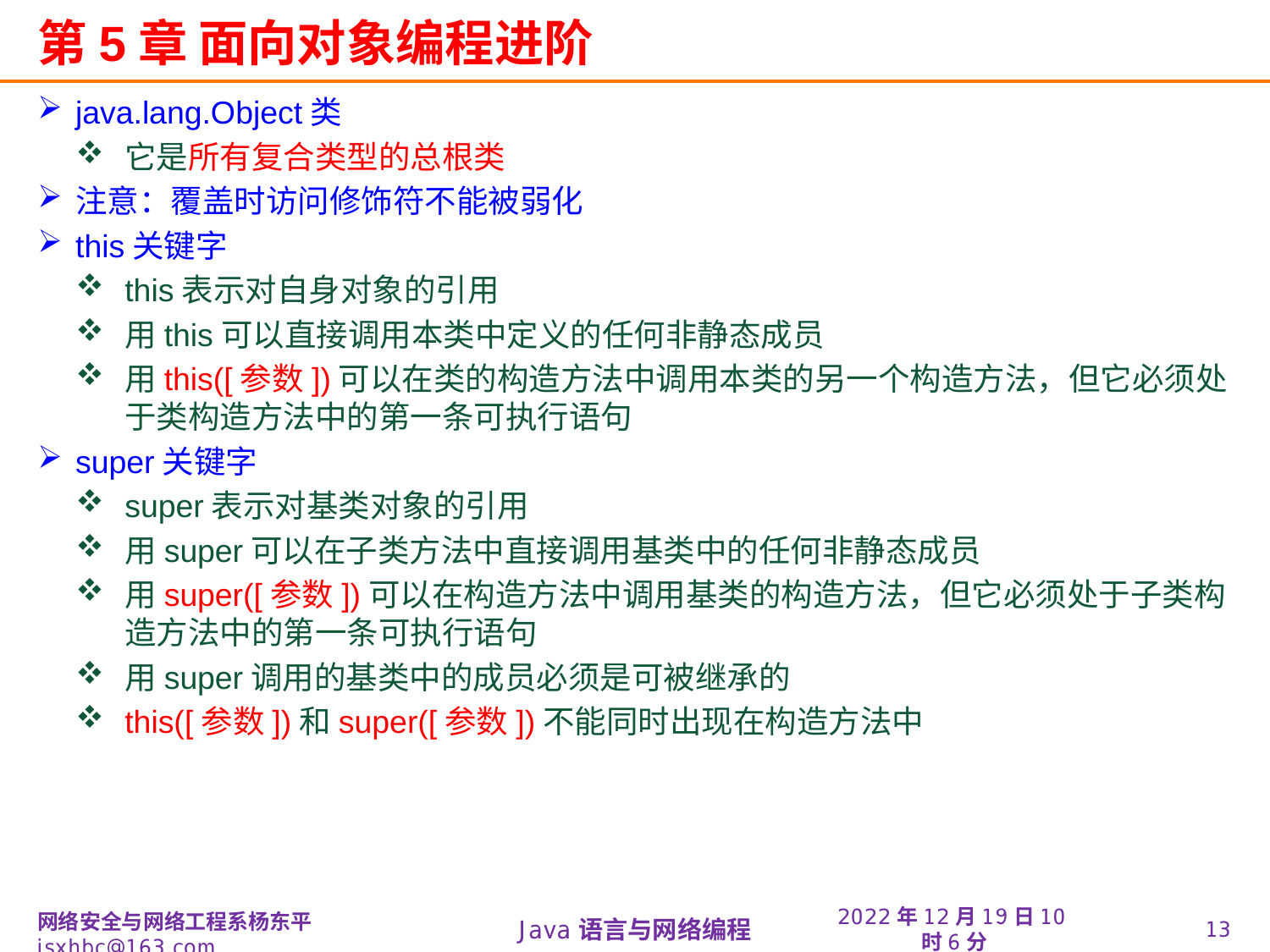

# 第5章 面向对象编程进阶
java.lang.Object类
它是所有复合类型的总根类
注意：覆盖时访问修饰符不能被弱化
this关键字
this表示对自身对象的引用
用this可以直接调用本类中定义的任何非静态成员
用this([参数])可以在类的构造方法中调用本类的另一个构造方法，但它必须处于类构造方法中的第一条可执行语句
super关键字
super表示对基类对象的引用
用super可以在子类方法中直接调用基类中的任何非静态成员
用super([参数])可以在构造方法中调用基类的构造方法，但它必须处于子类构造方法中的第一条可执行语句
用super调用的基类中的成员必须是可被继承的
this([参数])和super([参数])不能同时出现在构造方法中